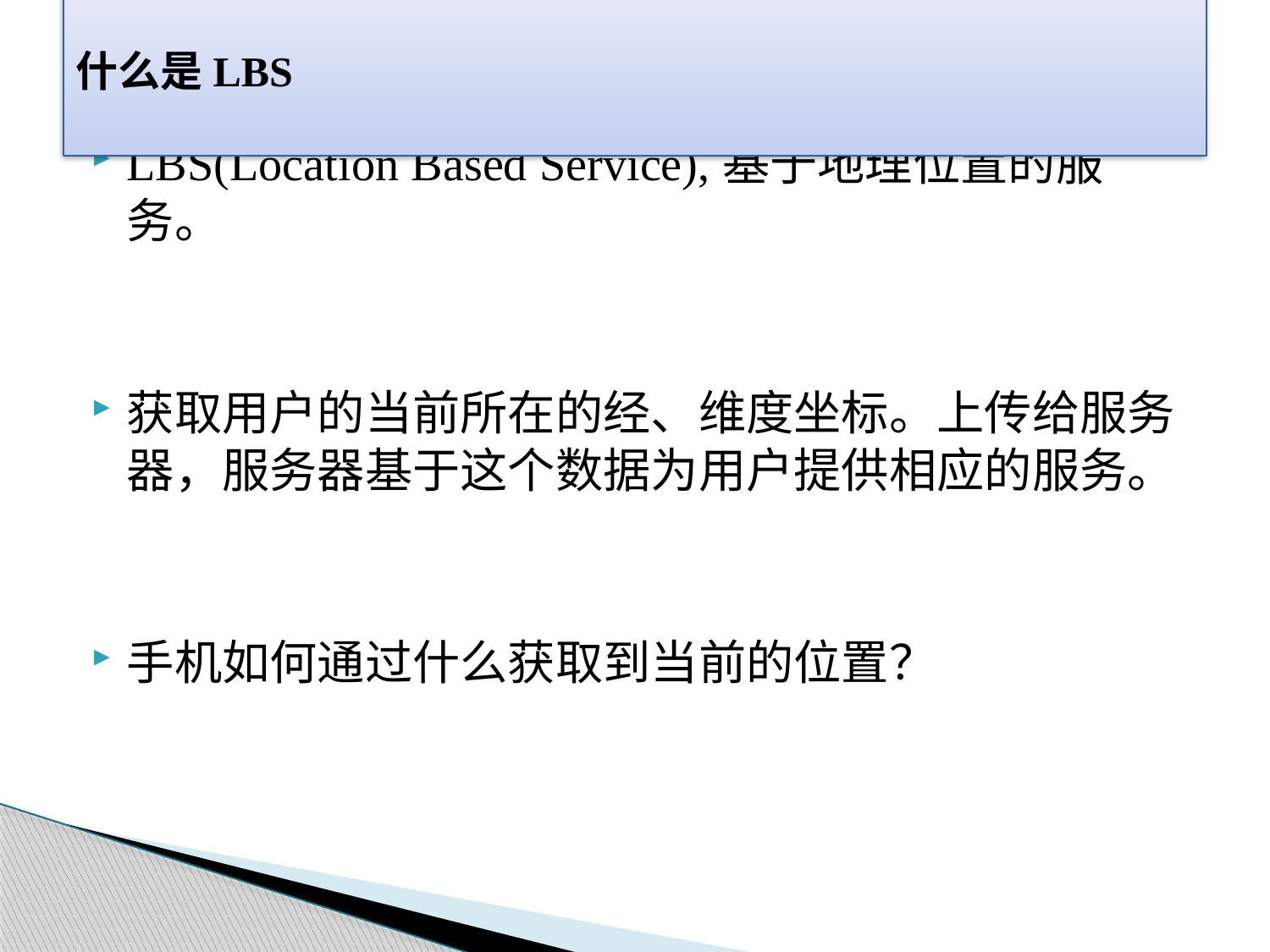

# 什么是LBS
LBS(Location Based Service),基于地理位置的服务。

获取用户的当前所在的经、维度坐标。上传给服务器，服务器基于这个数据为用户提供相应的服务。

手机如何通过什么获取到当前的位置？